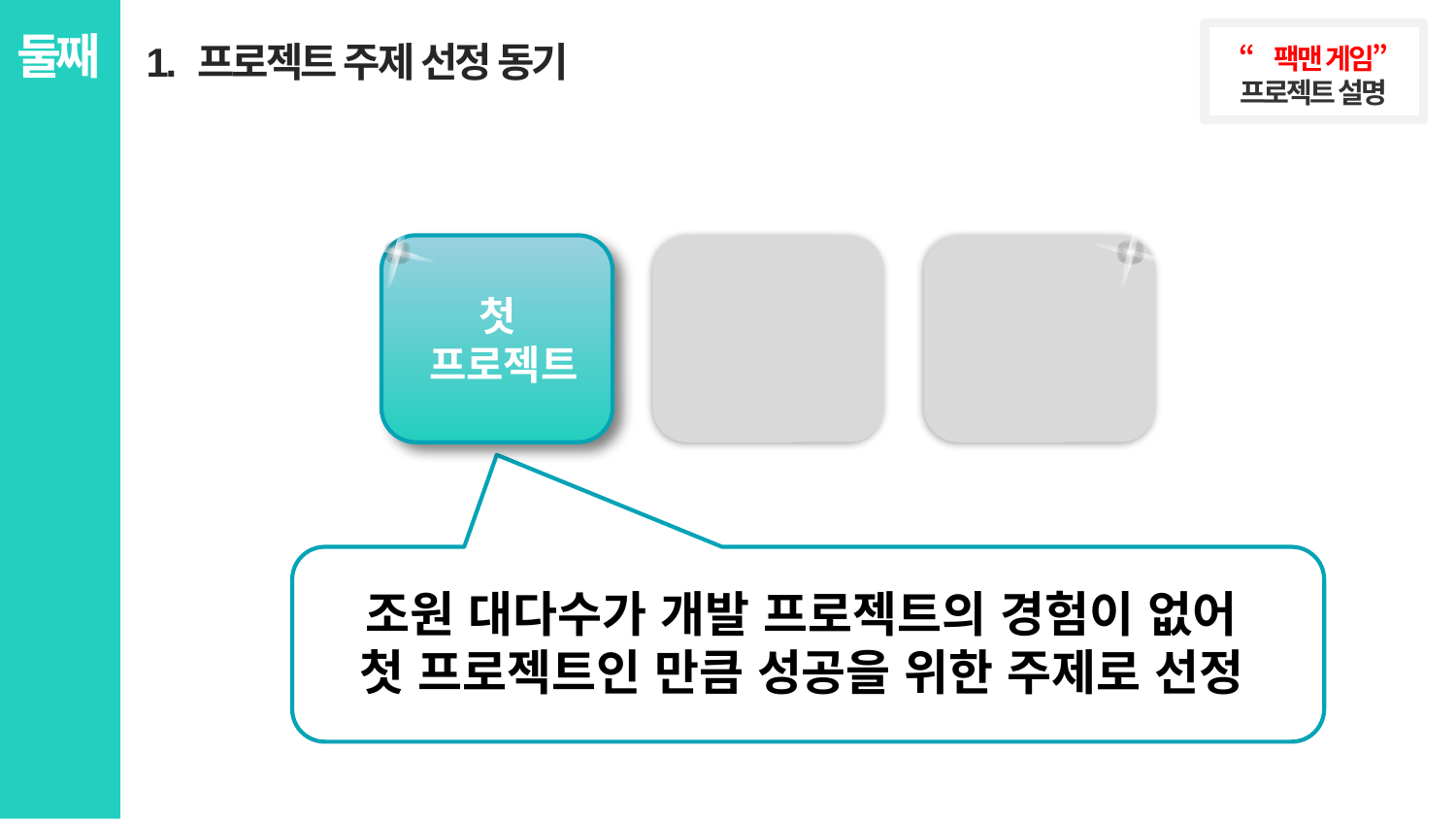

1. 프로젝트 주제 선정 동기
둘째

“팩맨 게임”
프로젝트 설명

첫
프로젝트

조원 대다수가 개발 프로젝트의 경험이 없어
첫 프로젝트인 만큼 성공을 위한 주제로 선정